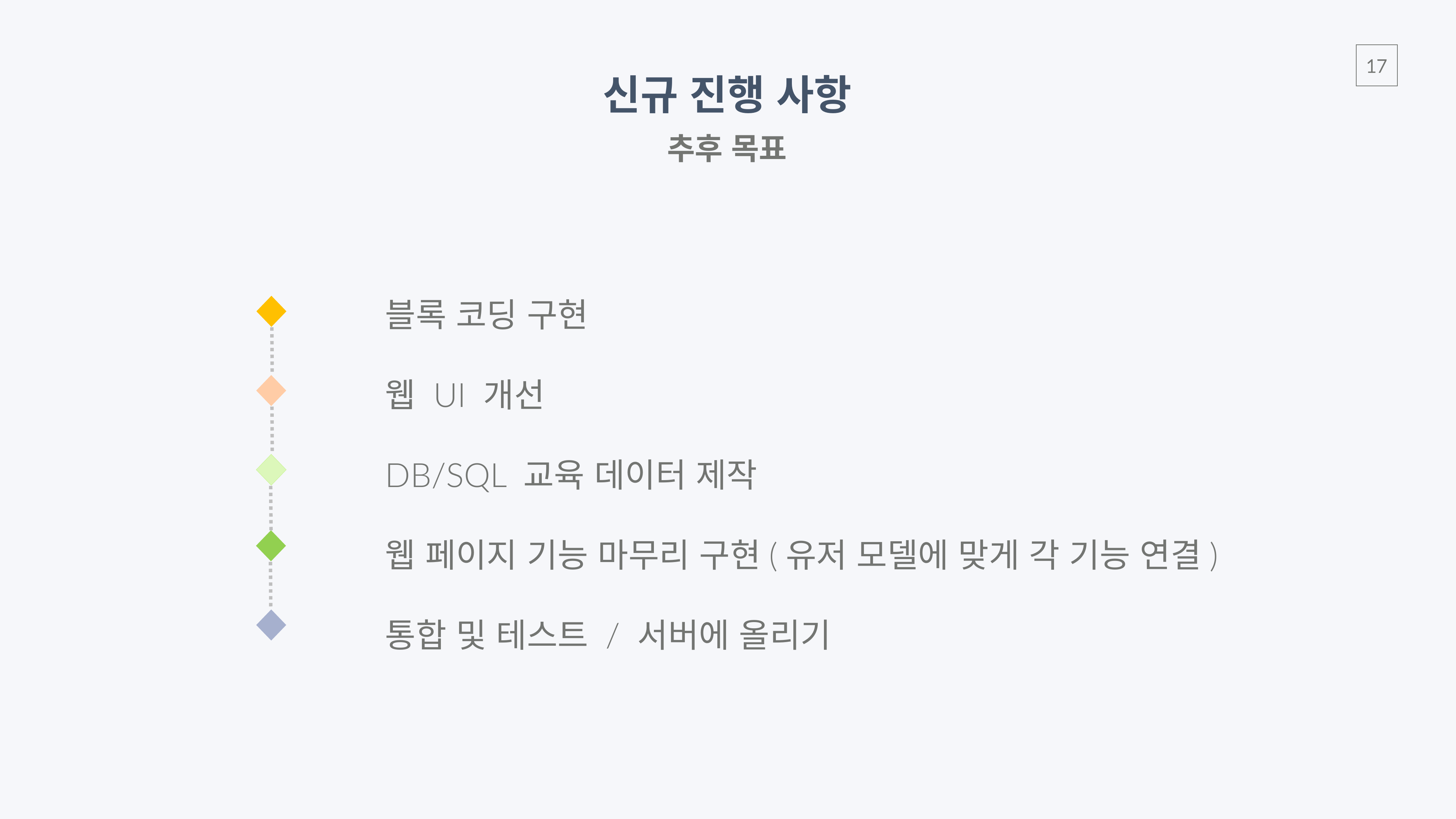

신규 진행 사항
추후 목표
블록 코딩 구현

웹 UI 개선

DB/SQL 교육 데이터 제작

웹 페이지 기능 마무리 구현(유저 모델에 맞게 각 기능 연결)

통합 및 테스트 / 서버에 올리기